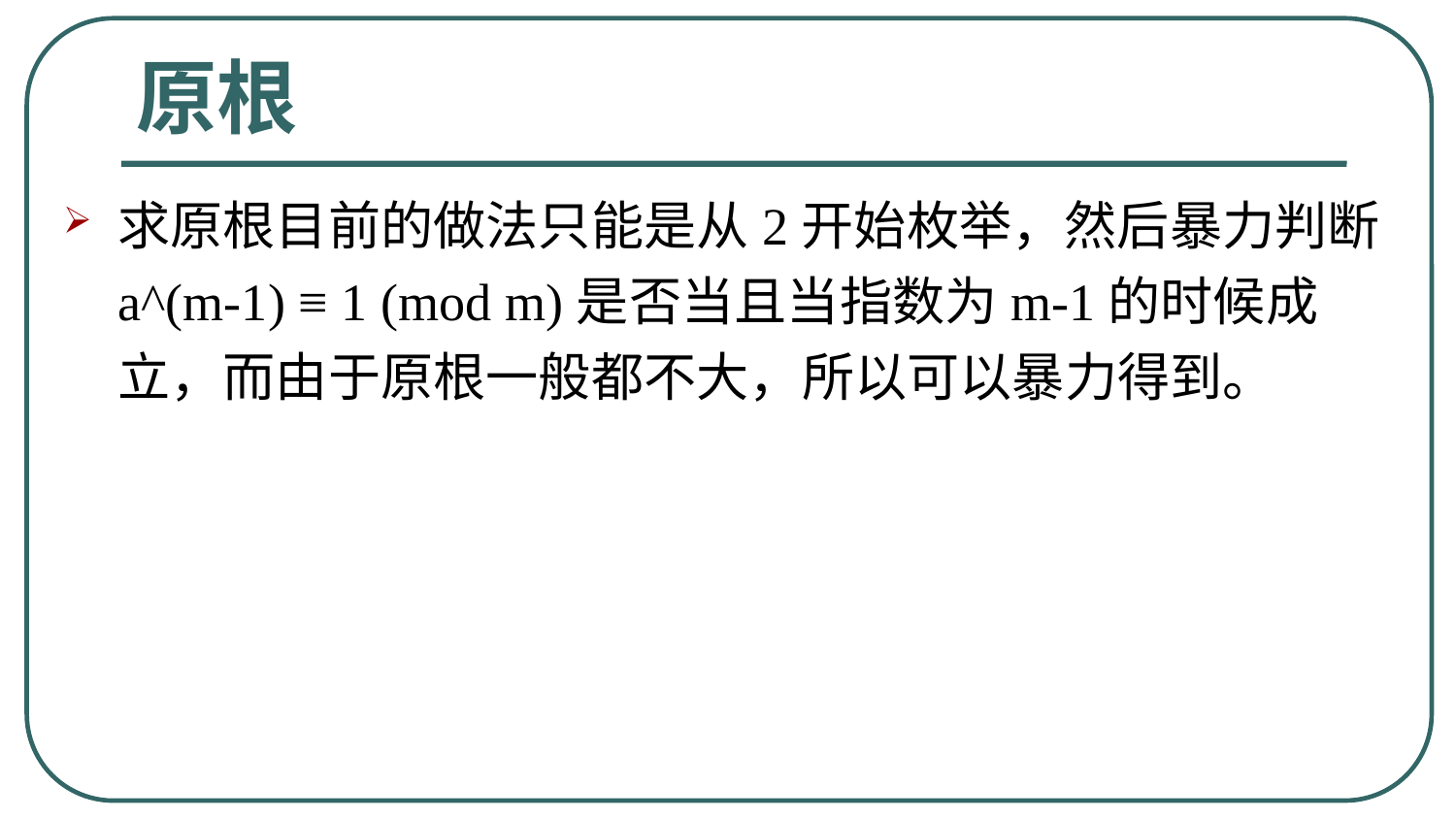

# 原根
求原根目前的做法只能是从2开始枚举，然后暴力判断a^(m-1) ≡ 1 (mod m)是否当且当指数为m-1的时候成立，而由于原根一般都不大，所以可以暴力得到。